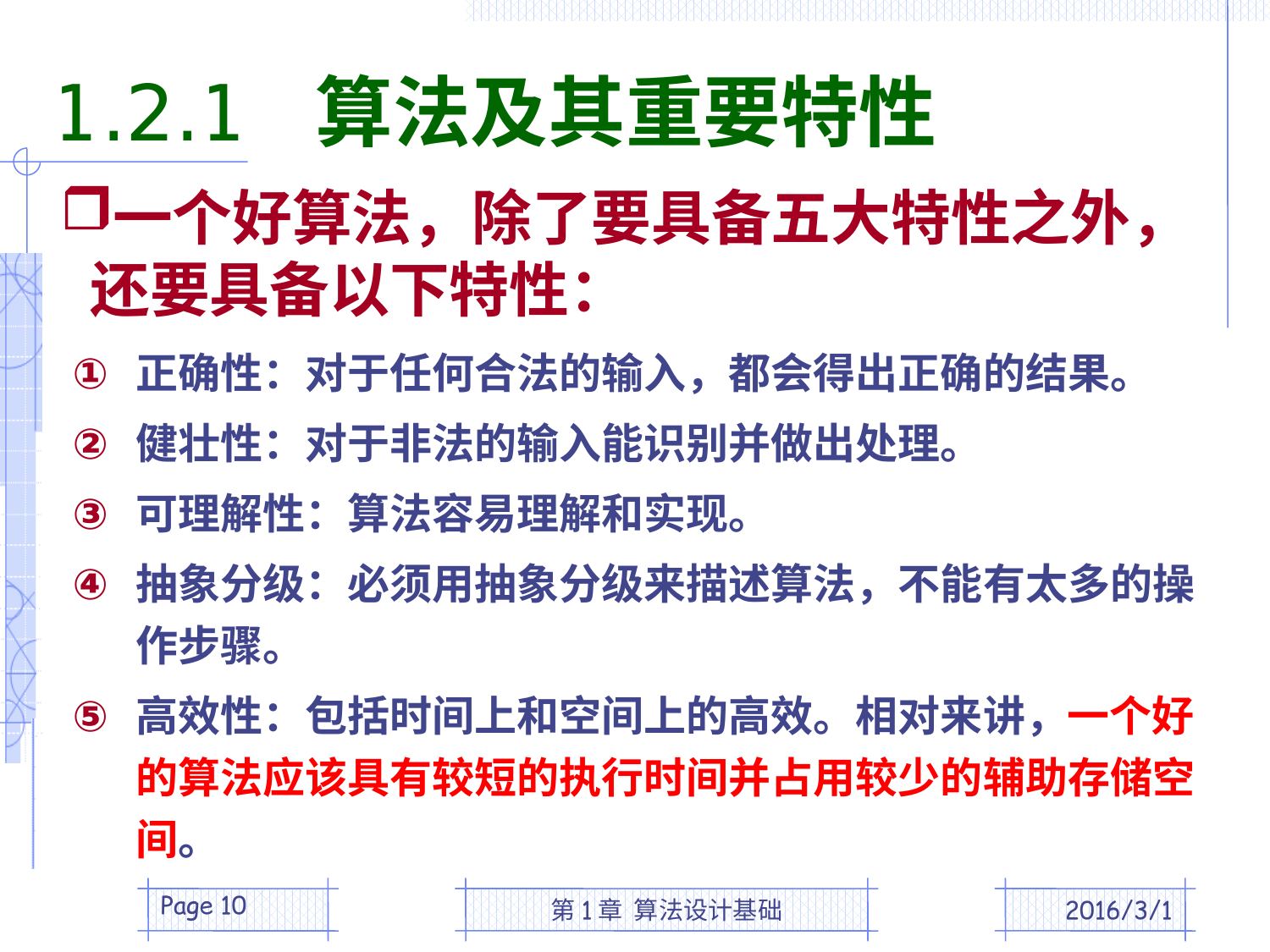

1.2.1  算法及其重要特性
# 一个好算法，除了要具备五大特性之外，还要具备以下特性：
正确性：对于任何合法的输入，都会得出正确的结果。
健壮性：对于非法的输入能识别并做出处理。
可理解性：算法容易理解和实现。
抽象分级：必须用抽象分级来描述算法，不能有太多的操作步骤。
高效性：包括时间上和空间上的高效。相对来讲，一个好的算法应该具有较短的执行时间并占用较少的辅助存储空间。
Page 10
第1章  算法设计基础
2016/3/1